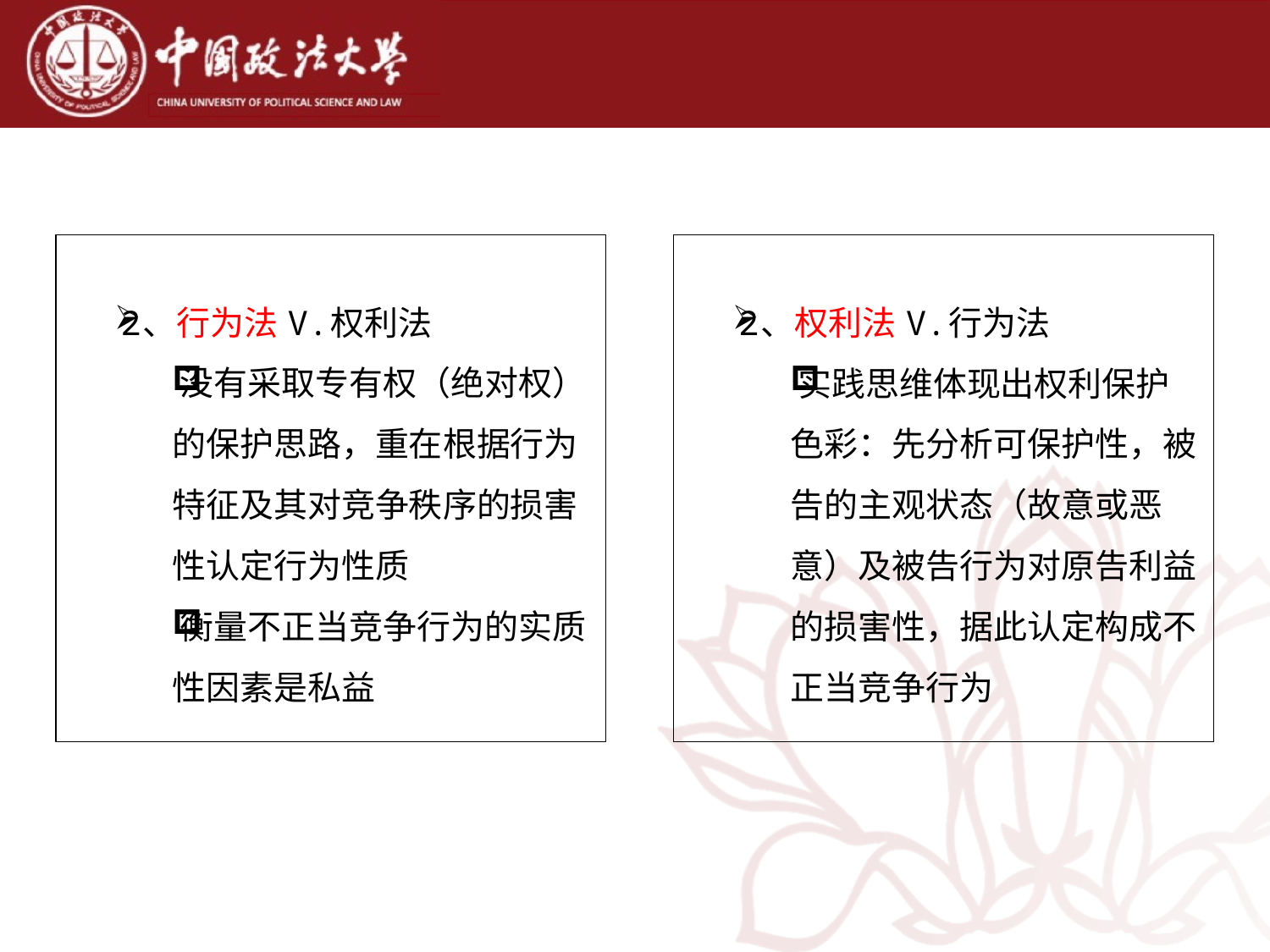

2、行为法 V.权利法
没有采取专有权（绝对权）的保护思路，重在根据行为特征及其对竞争秩序的损害性认定行为性质
衡量不正当竞争行为的实质性因素是私益

2、权利法 V.行为法
实践思维体现出权利保护色彩：先分析可保护性，被告的主观状态（故意或恶意）及被告行为对原告利益的损害性，据此认定构成不正当竞争行为